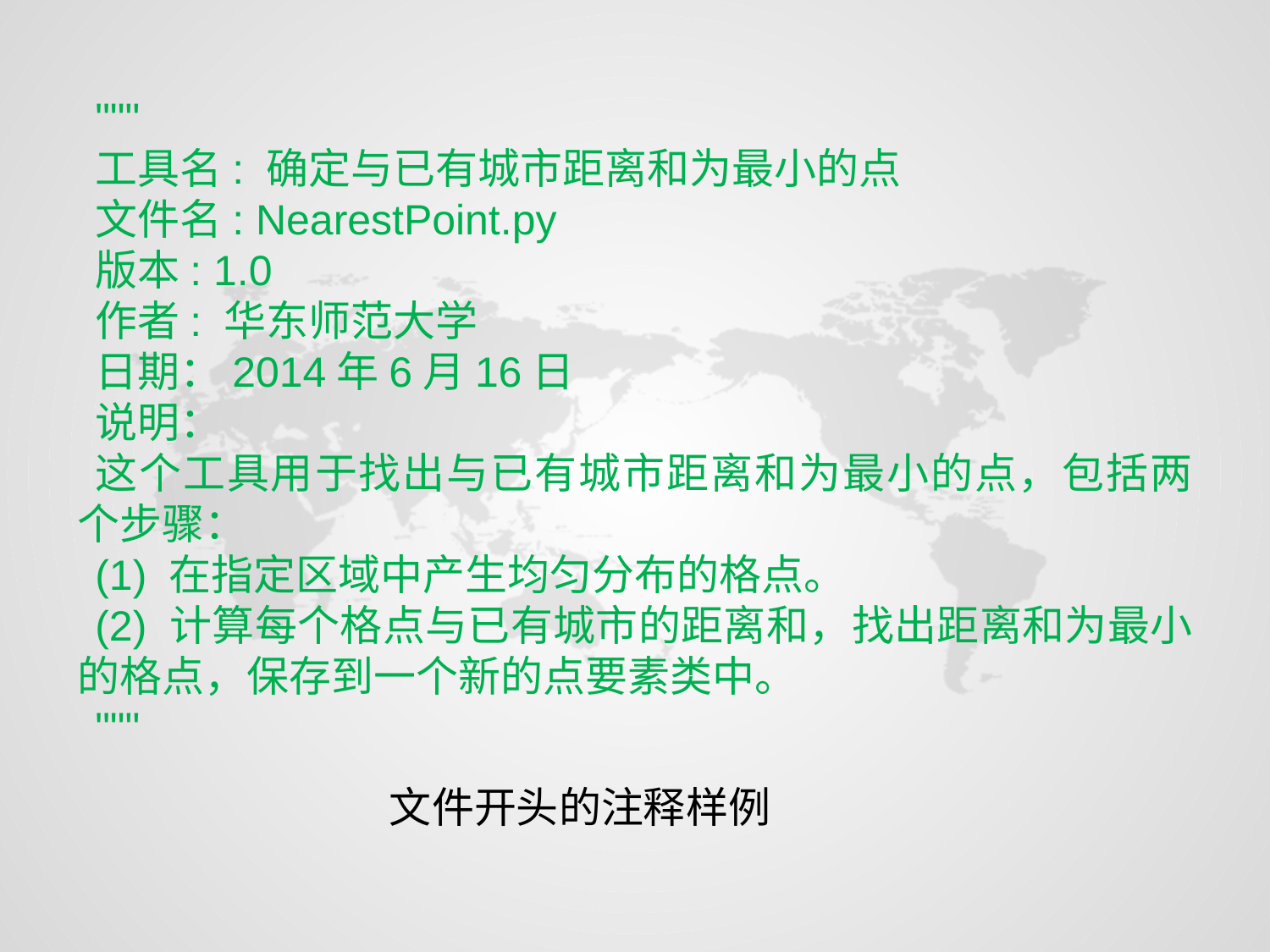

"""
工具名: 确定与已有城市距离和为最小的点
文件名: NearestPoint.py
版本: 1.0
作者: 华东师范大学
日期：2014年6月16日
说明：
这个工具用于找出与已有城市距离和为最小的点，包括两个步骤：
(1) 在指定区域中产生均匀分布的格点。
(2) 计算每个格点与已有城市的距离和，找出距离和为最小的格点，保存到一个新的点要素类中。
"""

文件开头的注释样例